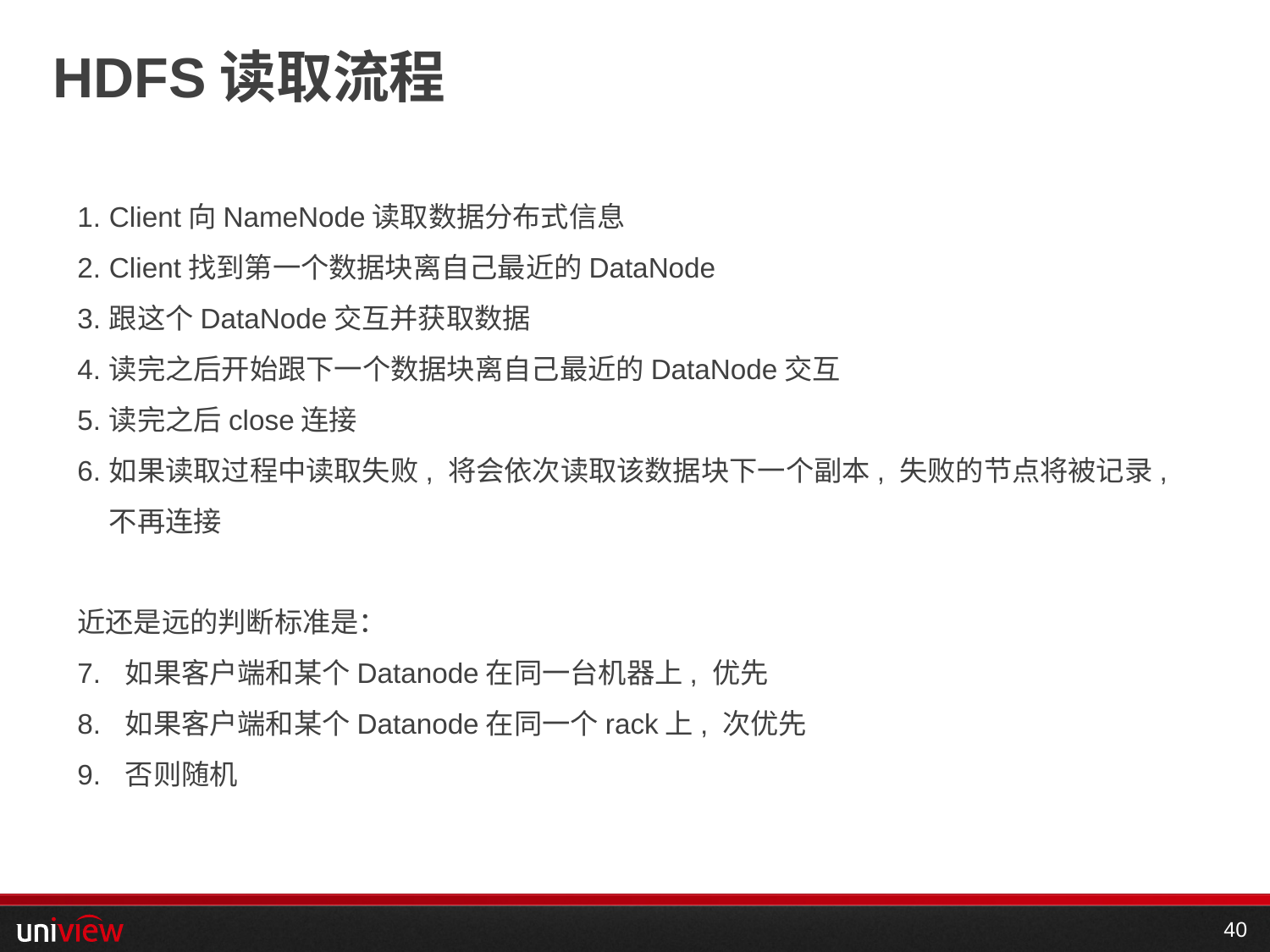

# HDFS读取流程
Client向NameNode读取数据分布式信息
Client找到第一个数据块离自己最近的DataNode
跟这个DataNode交互并获取数据
读完之后开始跟下一个数据块离自己最近的DataNode交互
读完之后close连接
如果读取过程中读取失败, 将会依次读取该数据块下一个副本, 失败的节点将被记录, 不再连接

近还是远的判断标准是：
如果客户端和某个Datanode在同一台机器上, 优先
如果客户端和某个Datanode在同一个rack上, 次优先
否则随机